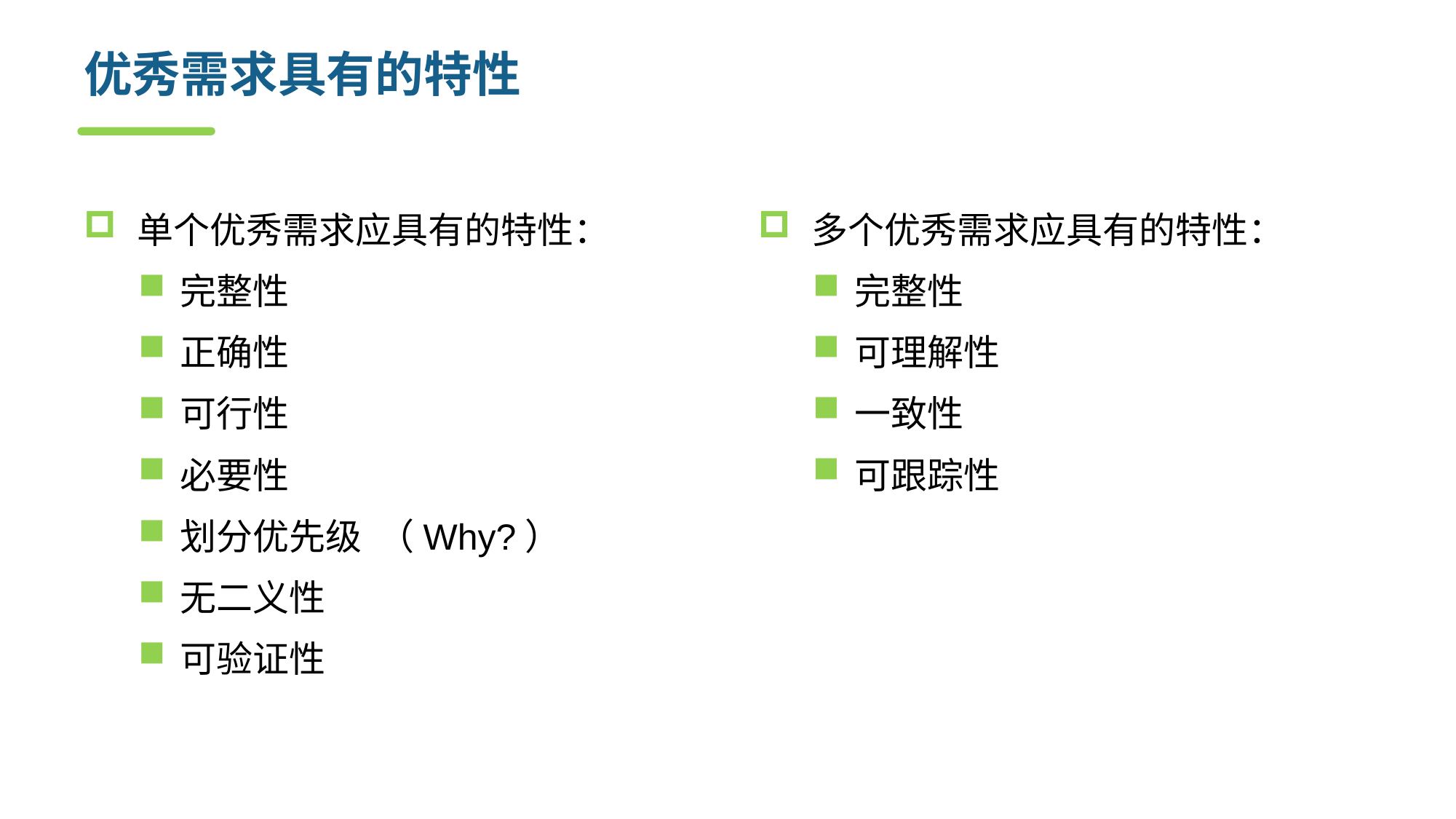

# 优秀需求具有的特性
多个优秀需求应具有的特性：
完整性
可理解性
一致性
可跟踪性
单个优秀需求应具有的特性：
完整性
正确性
可行性
必要性
划分优先级  （Why?）
无二义性
可验证性
21